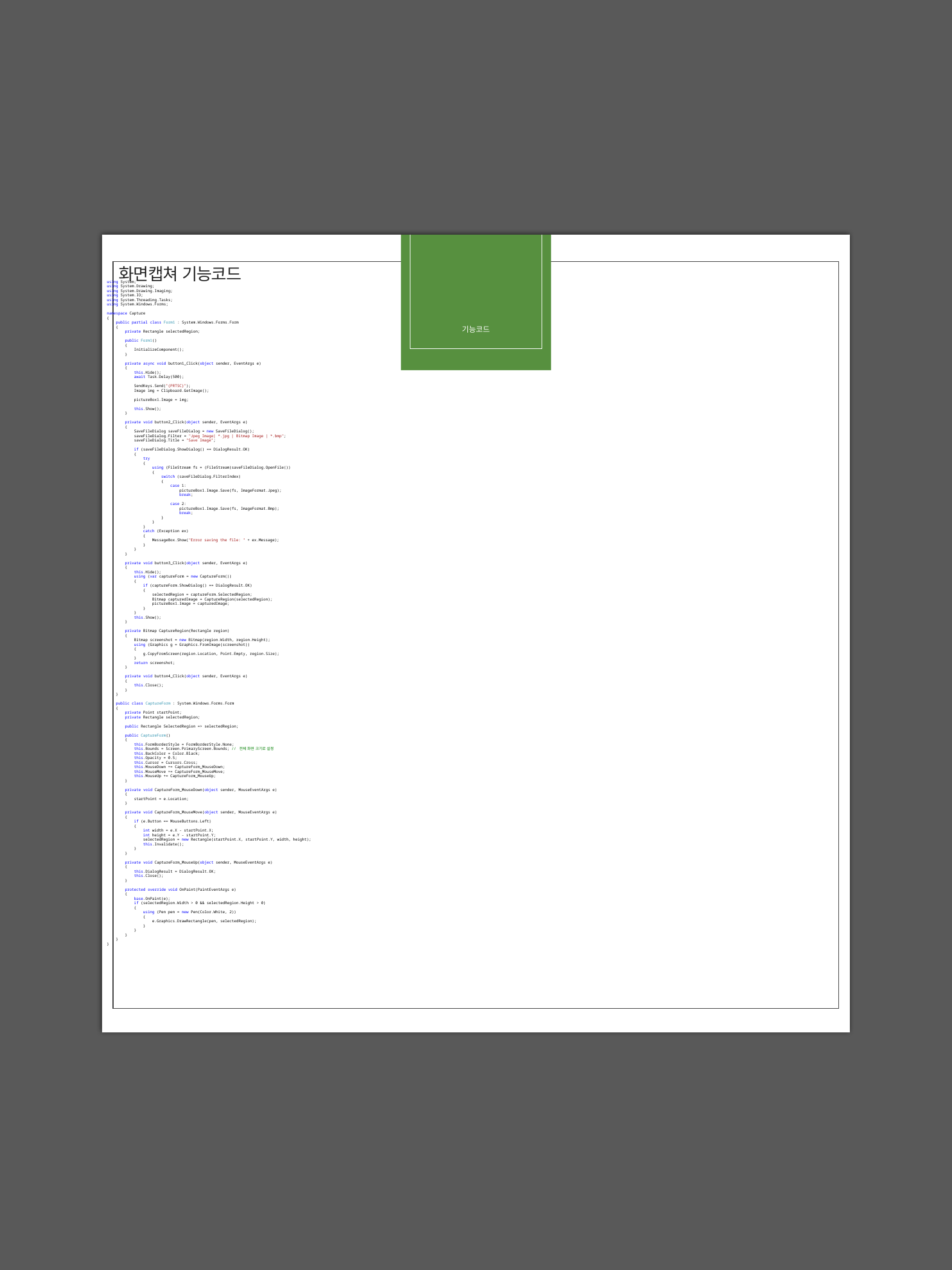

private void Form1_FormClosing(object sender, FormClosingEventArgs e)
        {
            e.Cancel = true; if (this.txtNoteChange == true)
            {
                var msg = this.Text + "파일의 내용이 변경되었습니다. \r\n 변경된 내용을 저장하시겠습니까 ? ";
                var dlr = MessageBox.Show(msg, "메모장", MessageBoxButtons.YesNoCancel, MessageBoxIcon.Warning);
                if (dlr == DialogResult.Yes)
                {
                    if (this.Text == "제목 없음")
                    {
                        var dr = this.sfdFile.ShowDialog();
                        if (dr != DialogResult.Cancel)
                        {
                            var str = this.sfdFile.FileName;
                            var sw = new StreamWriter(str, false, System.Text.Encoding.Default);
                            sw.Write(this.txtNote.Text);
                            sw.Flush();
                            sw.Close();
                            this.txtNoteChange = false;
                        }
                    }
                    else
                    {
                        var str = this.Text;
                        var sw = new StreamWriter(str, false, System.Text.Encoding.Default);
                        sw.Write(this.txtNote.Text);
                        sw.Flush();
                        sw.Close();
                        this.txtNoteChange = false;

                             }
                    this.Dispose();
                }
                else if (dlr == DialogResult.No)
                { this.Dispose(); }
                else if (dlr == DialogResult.Cancel)
                { return; }
            }
            else
            { this.Dispose(); }
        }

        private void 저장SToolStripMenuItem_Click(object sender, EventArgs e)
        {
            textSave(); // 저장 함수 호출
        }

        private void 다른이름으로저장AToolStripMenuItem_Click(object sender, EventArgs e)
        {
            var dlr = this.sfdFile.ShowDialog(); //[다른 이름으로 저장] 대화상자 호출
            if (dlr != DialogResult.Cancel)
            {
                var str = this.sfdFile.FileName; //파일 경로
                var sw = new StreamWriter(str, false, System.Text.Encoding.Default); //StreamWriter 생성자를 이용하여 개체 생성
            sw.Write(this.txtNote.Text); // Write 메서드를 이용하여 지정된 경로에 txtNote 컨트롤의 입력 문자열 저장
            sw.Flush(); sw.Close(); this.Text = str; this.txtNoteChange = false; //입력 데이터 입력 및 수정 초기화
            }
        }

        private void 끝내기XToolStripMenuItem_Click(object sender, EventArgs e)
        {
            this.Close(); // 폼 종료
        }

        private void 실행취소UToolStripMenuItem_Click(object sender, EventArgs e)
        {
            this.txtNote.Undo(); //텍스트 박스의 변경사항을 취소하고 이전 상태로 되돌려줌
        }

        private void 잘라내기TToolStripMenuItem_Click(object sender, EventArgs e)
        {
            this.txtNote.Cut(); //선택된 텍스트를 잘라낸다.
        }

        private void 복사CToolStripMenuItem_Click(object sender, EventArgs e)
        {
            this.txtNote.Copy(); //선택된 텍스트를 복사한다.
        }

        private void 붙여넣기PToolStripMenuItem_Click(object sender, EventArgs e)
        {
            this.txtNote.Paste(); //텍스트 데이터 붙여넣기
        }

        private void 삭LToolStripMenuItem_Click(object sender, EventArgs e)
        {
            this.txtNote.SelectedText = ""; //선택된 텍스트 지우기
        }

        private void 찾기FToolStripMenuItem_Click(object sender, EventArgs e)
        {
            if (!(frm2 == null || !frm2.Visible))
            { frm2.Focus();
                return;
            }
            frm2 = new Form2();
            if (this.txtNote.SelectionLength == 0)
            { frm2.txtWord.Text = this.fWord; }
            else
            { frm2.txtWord.Text = this.txtNote.SelectedText; }
            frm2.btnOK.Click += new System.EventHandler(this.btnOk_Click);
            frm2.Show();

        }
기능코드
# 화면캡쳐 기능코드
using System;
using System.Drawing;
using System.Drawing.Imaging;
using System.IO;
using System.Threading.Tasks;
using System.Windows.Forms;

namespace Capture
{
    public partial class Form1 : System.Windows.Forms.Form
    {
        private Rectangle selectedRegion;

        public Form1()
        {
            InitializeComponent();
        }

        private async void button1_Click(object sender, EventArgs e)
        {
            this.Hide();
            await Task.Delay(500);

            SendKeys.Send("{PRTSC}");
            Image img = Clipboard.GetImage();

            pictureBox1.Image = img;

            this.Show();
        }

        private void button2_Click(object sender, EventArgs e)
        {
            SaveFileDialog saveFileDialog = new SaveFileDialog();
            saveFileDialog.Filter = "Jpeg Image| *.jpg | Bitmap Image | *.bmp";
            saveFileDialog.Title = "Save Image";

            if (saveFileDialog.ShowDialog() == DialogResult.OK)
            {
                try
                {
                    using (FileStream fs = (FileStream)saveFileDialog.OpenFile())
                    {
                        switch (saveFileDialog.FilterIndex)
                        {
                            case 1:
                                pictureBox1.Image.Save(fs, ImageFormat.Jpeg);
                                break;

                            case 2:
                                pictureBox1.Image.Save(fs, ImageFormat.Bmp);
                                break;
                        }
                    }
                }
                catch (Exception ex)
                {
                    MessageBox.Show("Error saving the file: " + ex.Message);
                }
            }
        }

        private void button3_Click(object sender, EventArgs e)
        {
            this.Hide();
            using (var captureForm = new CaptureForm())
            {
                if (captureForm.ShowDialog() == DialogResult.OK)
                {
                    selectedRegion = captureForm.SelectedRegion;
                    Bitmap capturedImage = CaptureRegion(selectedRegion);
                    pictureBox1.Image = capturedImage;
                }
            }
            this.Show();
        }

        private Bitmap CaptureRegion(Rectangle region)
        {
            Bitmap screenshot = new Bitmap(region.Width, region.Height);
            using (Graphics g = Graphics.FromImage(screenshot))
            {
                g.CopyFromScreen(region.Location, Point.Empty, region.Size);
            }
            return screenshot;
        }

        private void button4_Click(object sender, EventArgs e)
        {
            this.Close();
        }
    }

    public class CaptureForm : System.Windows.Forms.Form
    {
        private Point startPoint;
        private Rectangle selectedRegion;

        public Rectangle SelectedRegion => selectedRegion;

        public CaptureForm()
        {
            this.FormBorderStyle = FormBorderStyle.None;
            this.Bounds = Screen.PrimaryScreen.Bounds; // 전체 화면 크기로 설정
            this.BackColor = Color.Black;
            this.Opacity = 0.5;
            this.Cursor = Cursors.Cross;
            this.MouseDown += CaptureForm_MouseDown;
            this.MouseMove += CaptureForm_MouseMove;
            this.MouseUp += CaptureForm_MouseUp;
        }

        private void CaptureForm_MouseDown(object sender, MouseEventArgs e)
        {
            startPoint = e.Location;
        }

        private void CaptureForm_MouseMove(object sender, MouseEventArgs e)
        {
            if (e.Button == MouseButtons.Left)
            {
                int width = e.X - startPoint.X;
                int height = e.Y - startPoint.Y;
                selectedRegion = new Rectangle(startPoint.X, startPoint.Y, width, height);
                this.Invalidate();
            }
        }

        private void CaptureForm_MouseUp(object sender, MouseEventArgs e)
        {
            this.DialogResult = DialogResult.OK;
            this.Close();
        }

        protected override void OnPaint(PaintEventArgs e)
        {
            base.OnPaint(e);
            if (selectedRegion.Width > 0 && selectedRegion.Height > 0)
            {
                using (Pen pen = new Pen(Color.White, 2))
                {
                    e.Graphics.DrawRectangle(pen, selectedRegion);
                }
            }
        }
    }
}